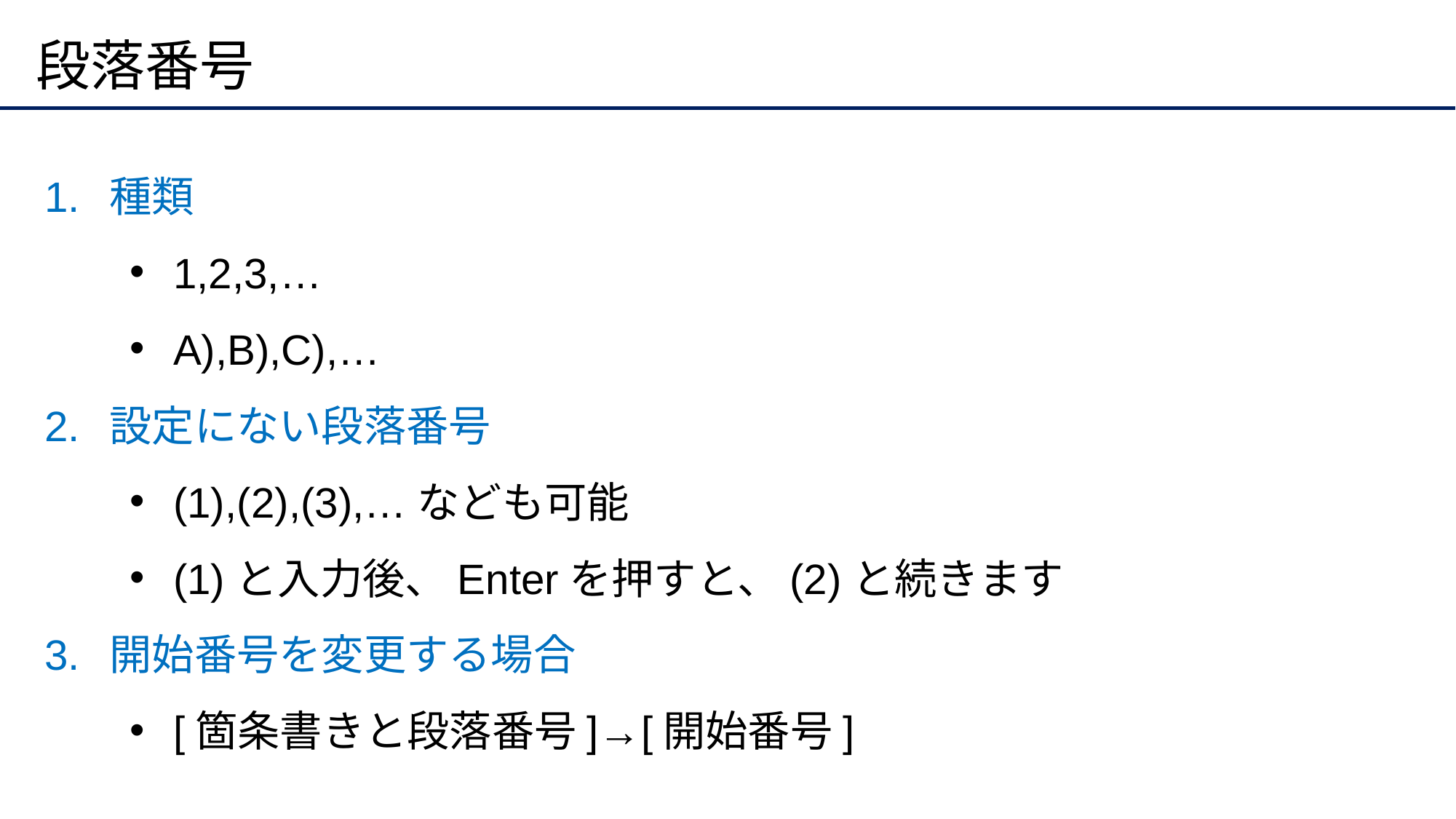

# 段落番号
種類
1,2,3,…
A),B),C),…
設定にない段落番号
(1),(2),(3),…なども可能
(1)と入力後、Enterを押すと、(2)と続きます
開始番号を変更する場合
[箇条書きと段落番号]→[開始番号]